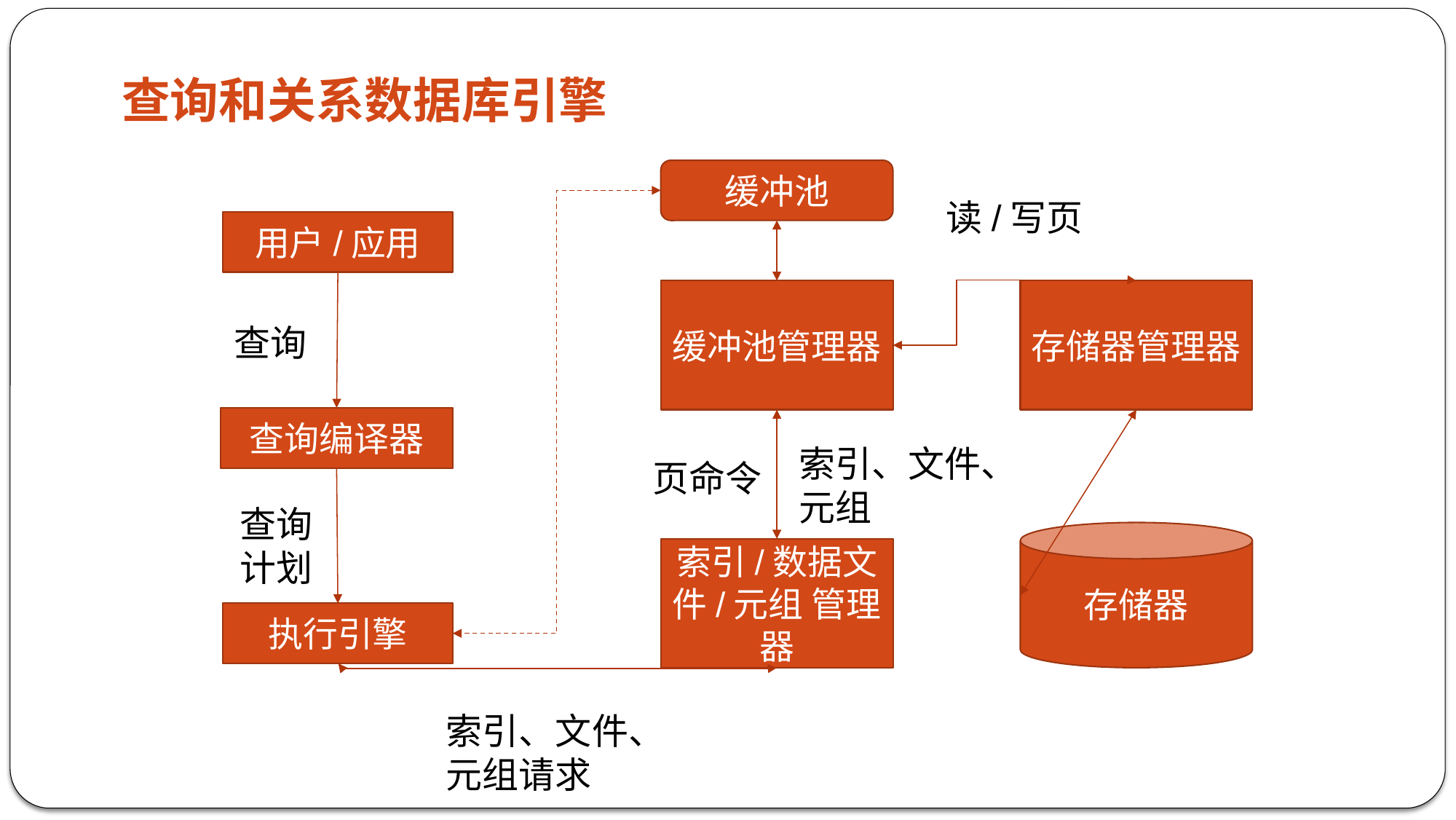

# 查询和关系数据库引擎
缓冲池
读/写页
用户/应用
缓冲池管理器
存储器管理器
查询
查询编译器
索引、文件、元组
页命令
查询计划
存储器
索引/数据文件/元组 管理器
执行引擎
索引、文件、元组请求